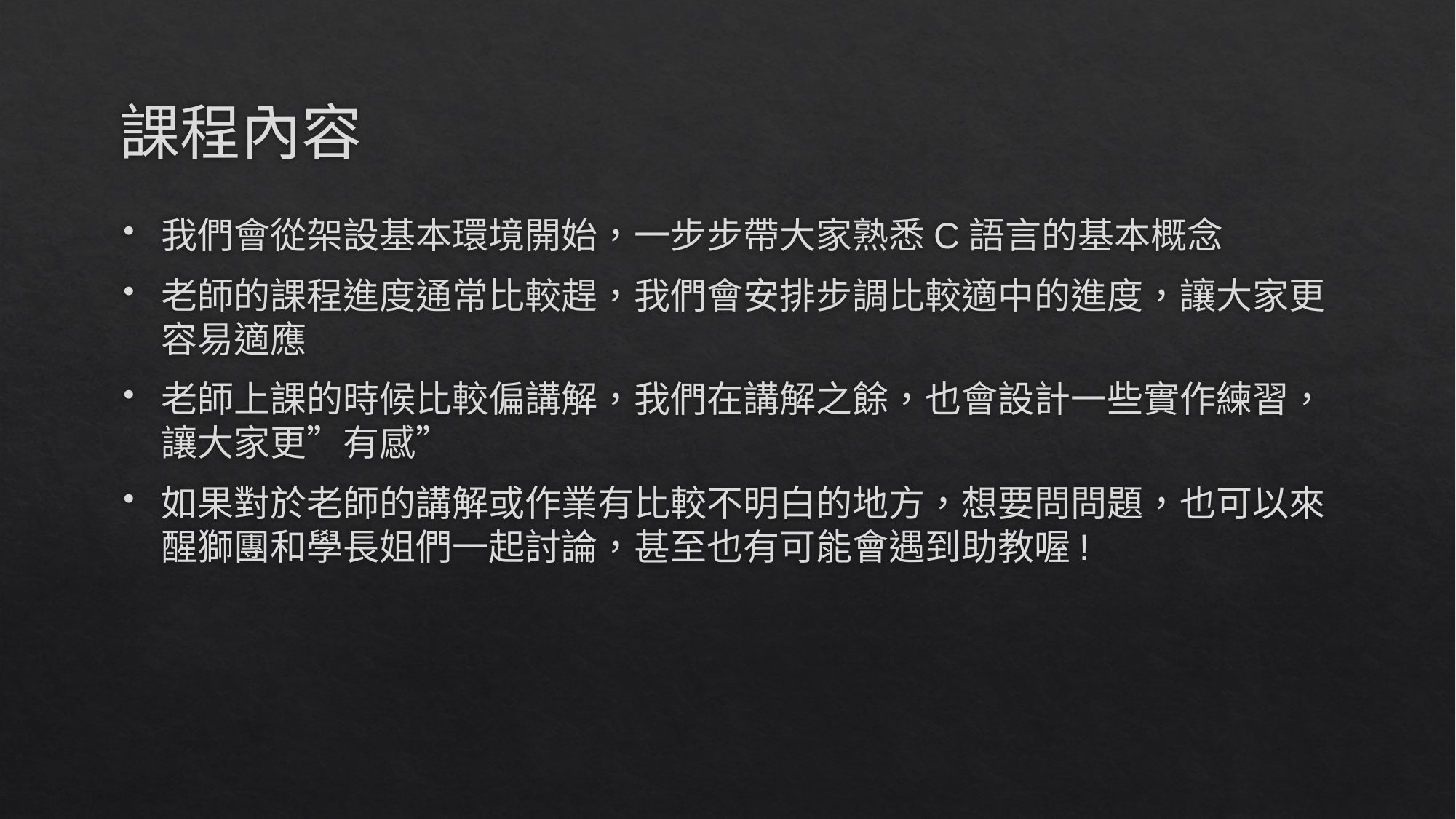

# 課程內容
我們會從架設基本環境開始，一步步帶大家熟悉C語言的基本概念
老師的課程進度通常比較趕，我們會安排步調比較適中的進度，讓大家更容易適應
老師上課的時候比較偏講解，我們在講解之餘，也會設計一些實作練習，讓大家更”有感”
如果對於老師的講解或作業有比較不明白的地方，想要問問題，也可以來醒獅團和學長姐們一起討論，甚至也有可能會遇到助教喔!